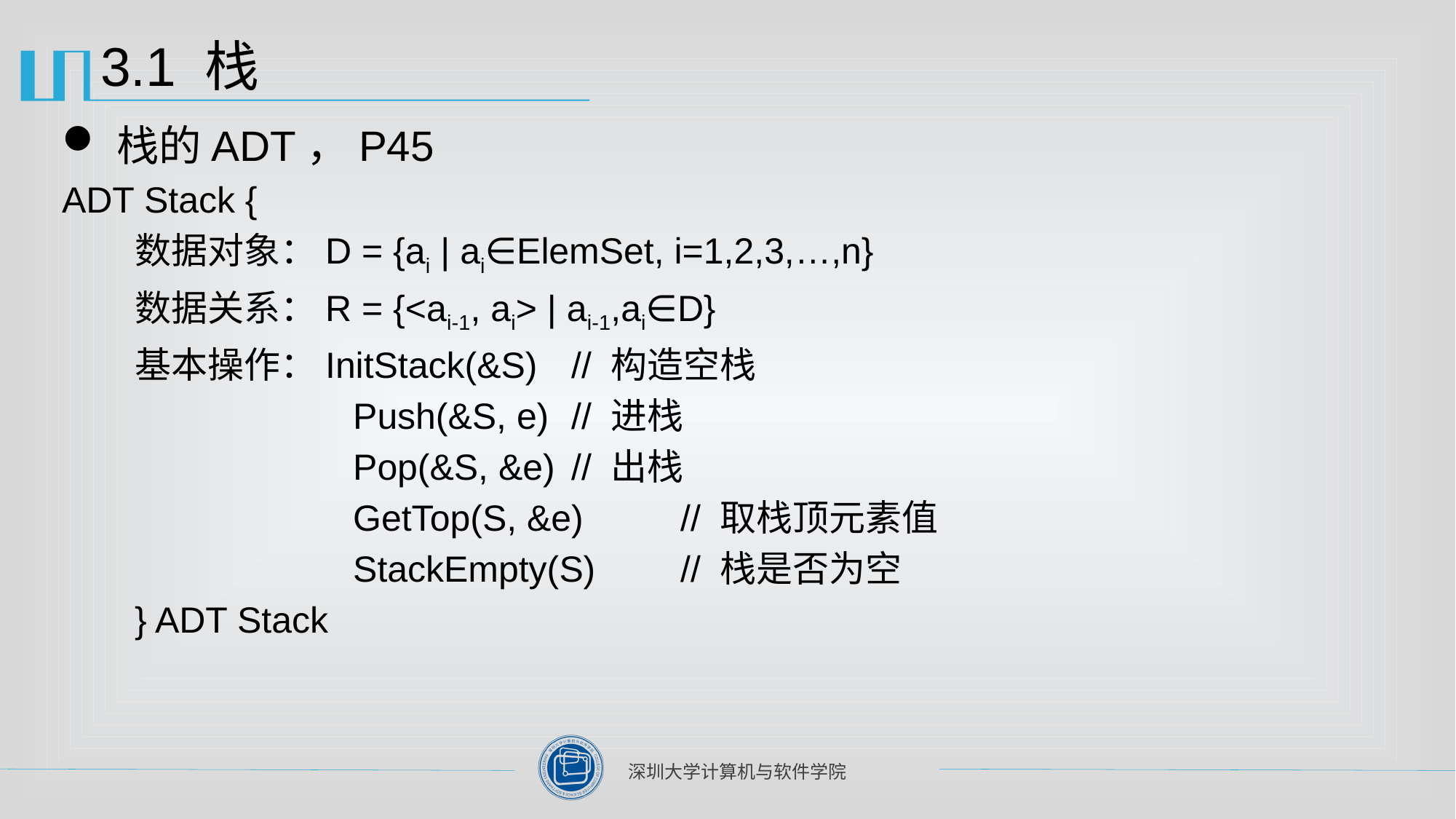

# 3.1 栈
栈的ADT，P45
ADT Stack {
   	数据对象：D = {ai | ai∈ElemSet, i=1,2,3,…,n}
   	数据关系：R = {<ai-1, ai> | ai-1,ai∈D}
 	基本操作：InitStack(&S)	// 构造空栈
			Push(&S, e)	// 进栈
			Pop(&S, &e)	// 出栈
			GetTop(S, &e)	// 取栈顶元素值
			StackEmpty(S)	// 栈是否为空
　	} ADT Stack

5